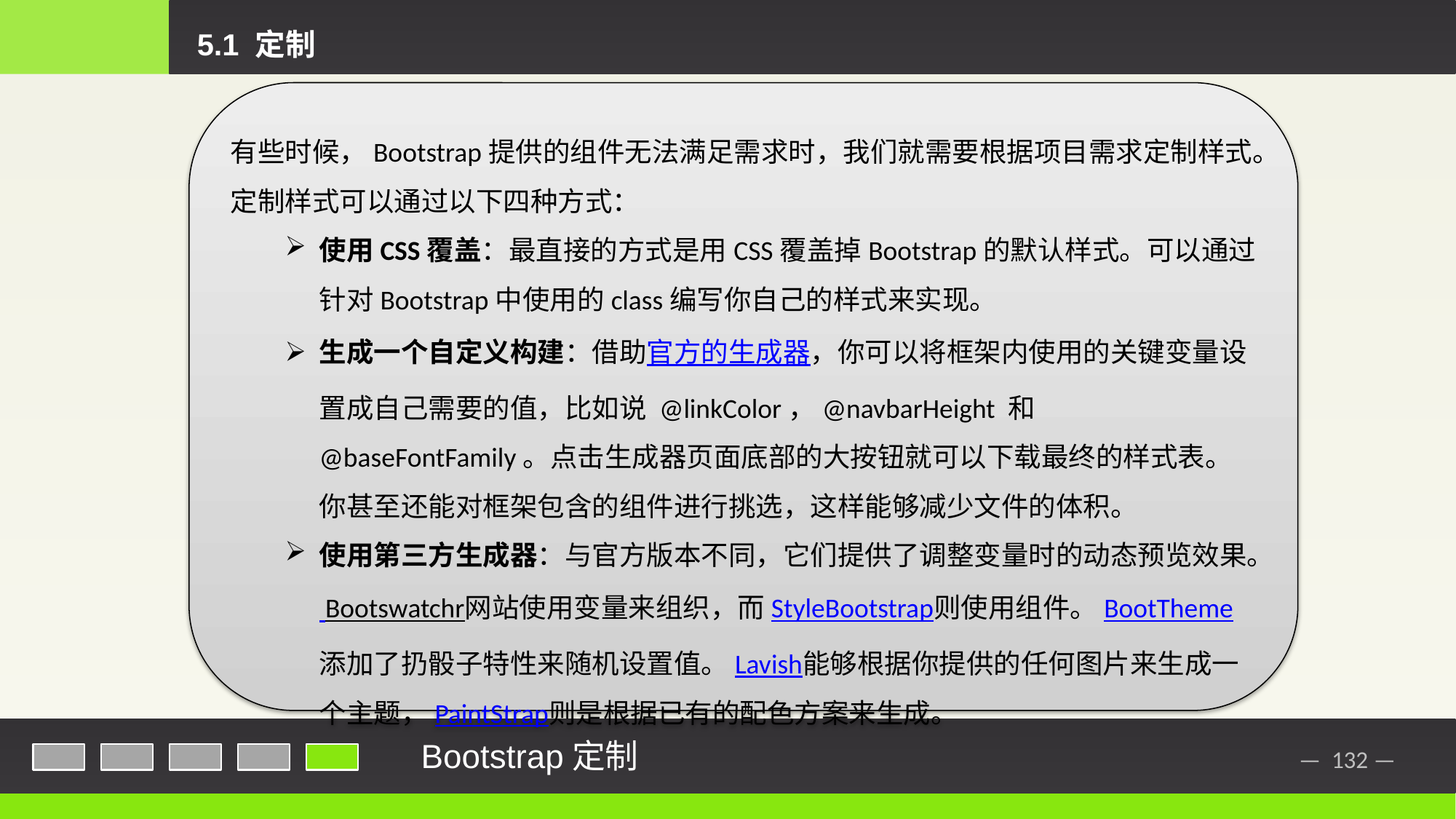

5.1 定制
有些时候，Bootstrap提供的组件无法满足需求时，我们就需要根据项目需求定制样式。
定制样式可以通过以下四种方式：
使用CSS覆盖：最直接的方式是用CSS覆盖掉Bootstrap的默认样式。可以通过针对Bootstrap中使用的class编写你自己的样式来实现。
生成一个自定义构建：借助官方的生成器，你可以将框架内使用的关键变量设置成自己需要的值，比如说 @linkColor，@navbarHeight 和 @baseFontFamily。点击生成器页面底部的大按钮就可以下载最终的样式表。你甚至还能对框架包含的组件进行挑选，这样能够减少文件的体积。
使用第三方生成器：与官方版本不同，它们提供了调整变量时的动态预览效果。 Bootswatchr网站使用变量来组织，而StyleBootstrap则使用组件。BootTheme添加了扔骰子特性来随机设置值。Lavish能够根据你提供的任何图片来生成一个主题，PaintStrap则是根据已有的配色方案来生成。